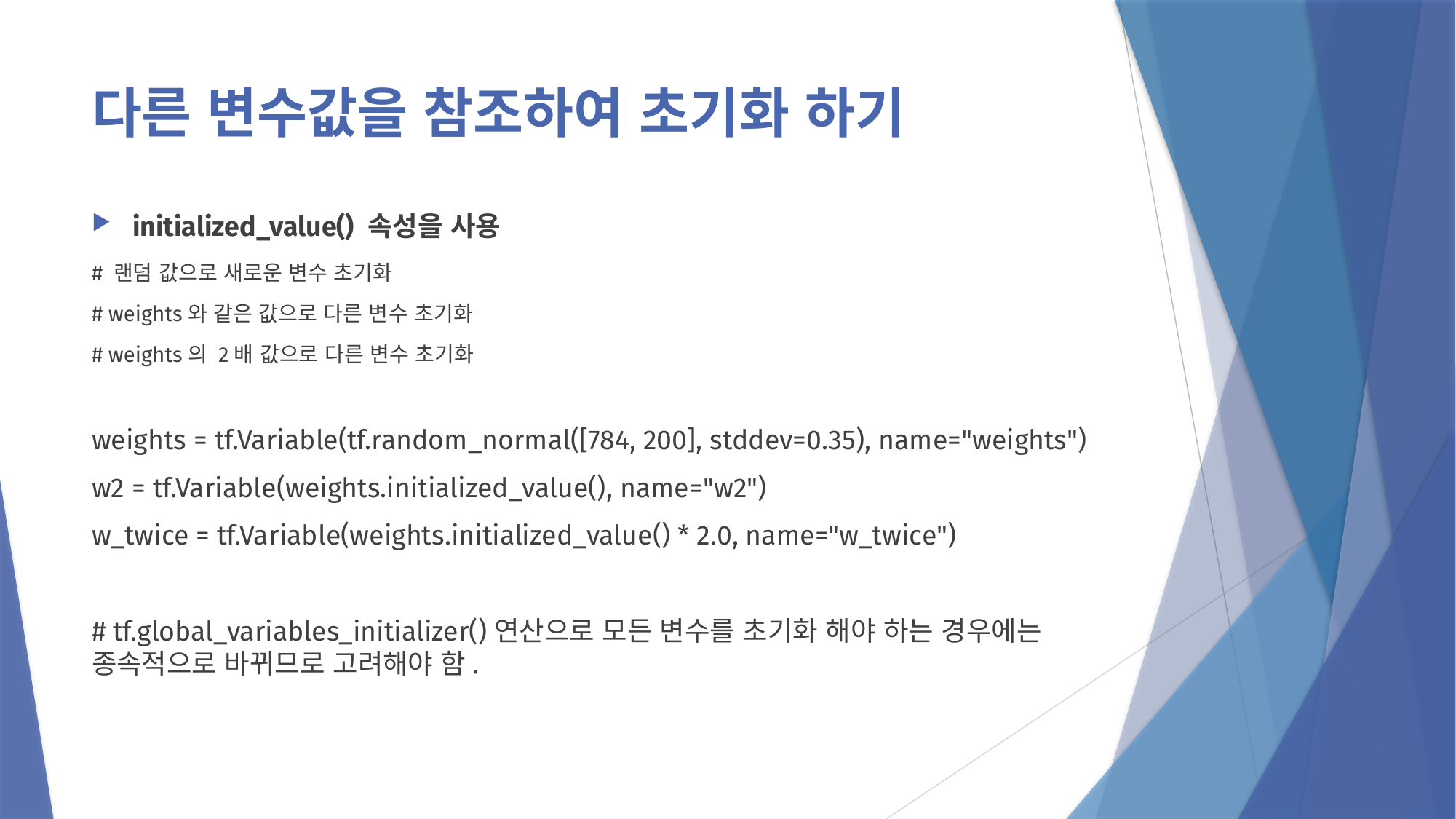

# 다른 변수값을 참조하여 초기화 하기
initialized_value() 속성을 사용

# 랜덤 값으로 새로운 변수 초기화
# weights와 같은 값으로 다른 변수 초기화
# weights의 2배 값으로 다른 변수 초기화

weights = tf.Variable(tf.random_normal([784, 200], stddev=0.35), name="weights")
w2 = tf.Variable(weights.initialized_value(), name="w2")
w_twice = tf.Variable(weights.initialized_value() * 2.0, name="w_twice")

# tf.global_variables_initializer()연산으로 모든 변수를 초기화 해야 하는 경우에는 종속적으로 바뀌므로 고려해야 함.